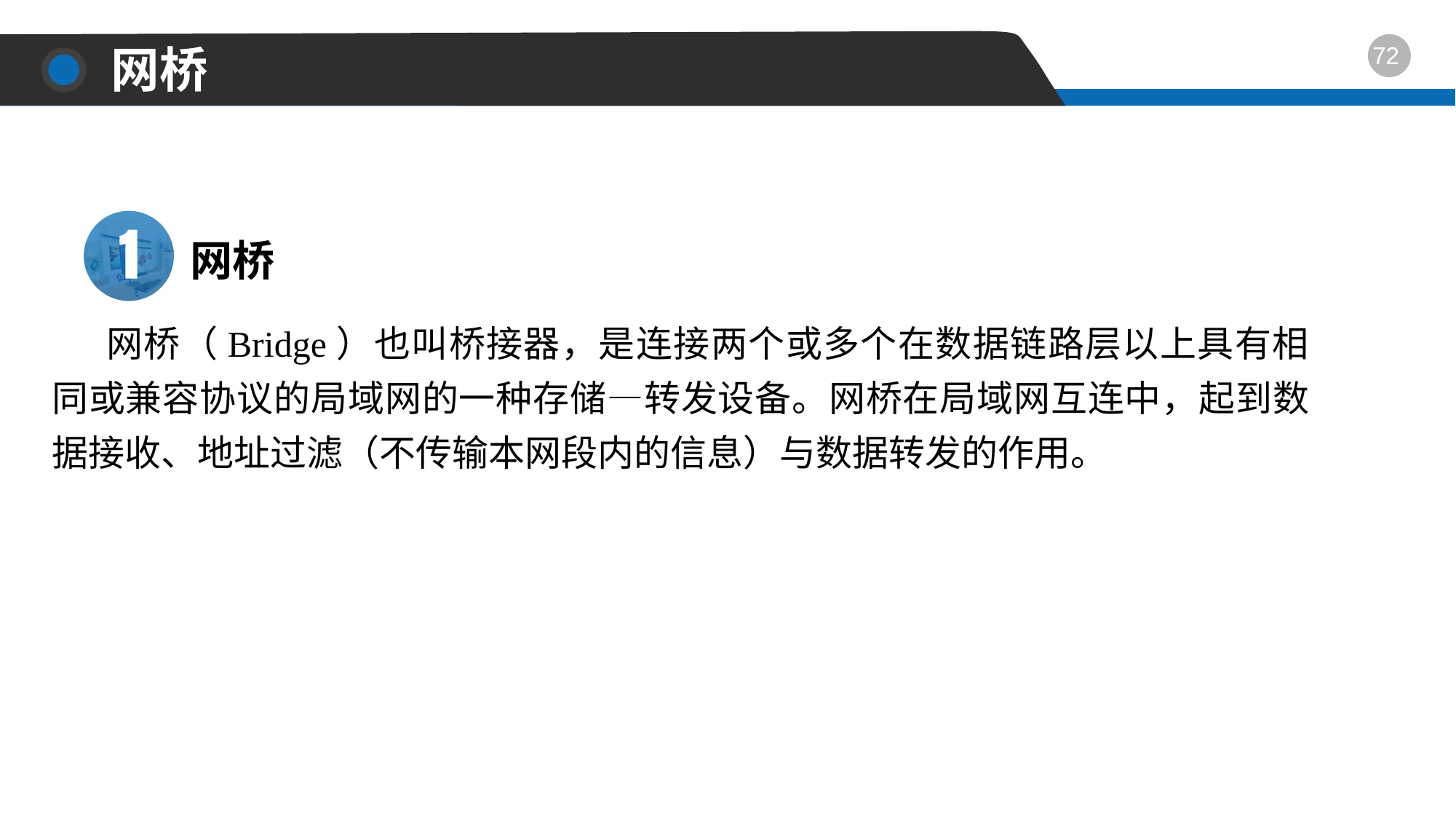

网桥

1
网桥
网桥（Bridge）也叫桥接器，是连接两个或多个在数据链路层以上具有相同或兼容协议的局域网的一种存储—转发设备。网桥在局域网互连中，起到数据接收、地址过滤（不传输本网段内的信息）与数据转发的作用。